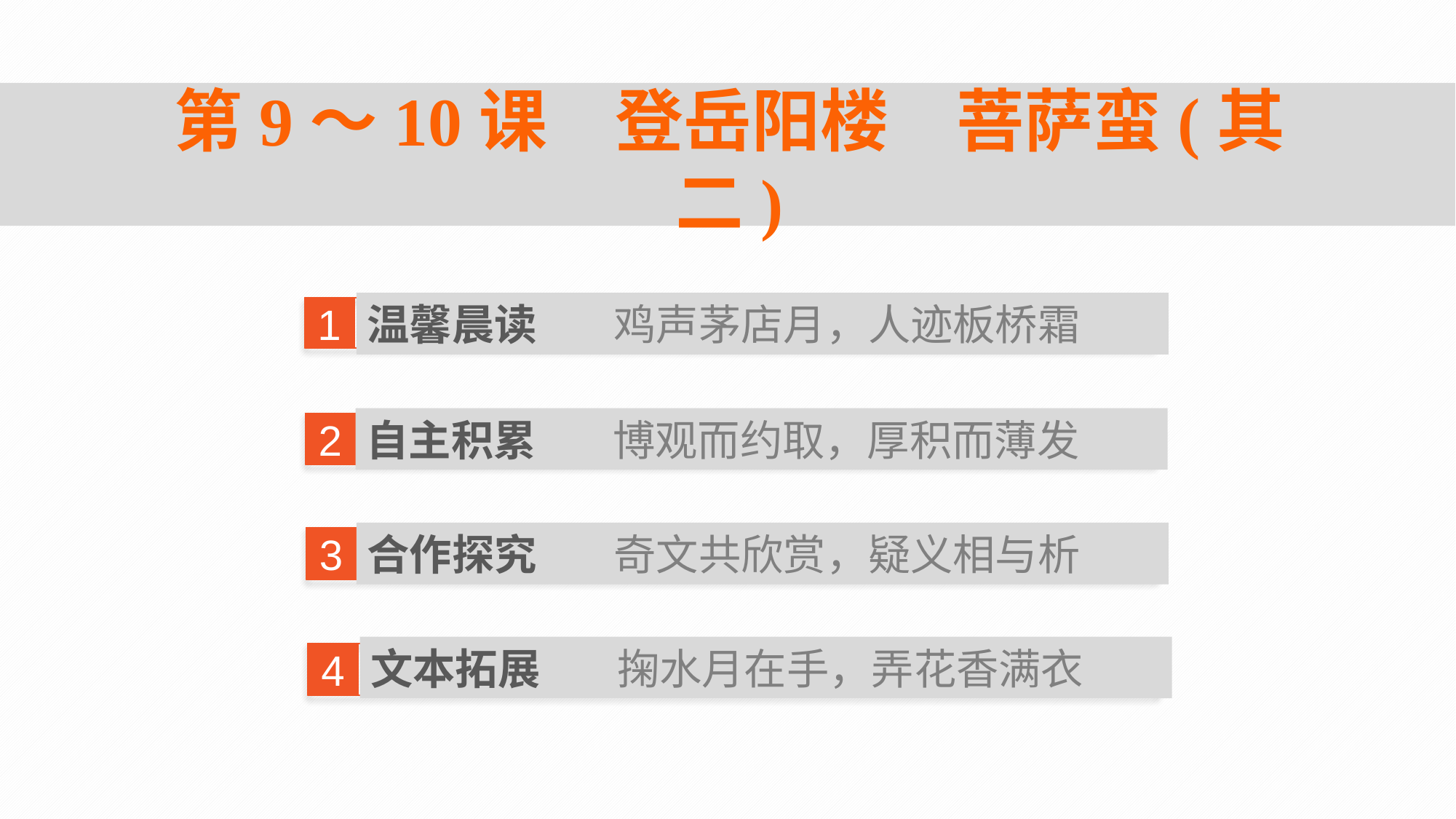

第9～10课　登岳阳楼　菩萨蛮(其二)
温馨晨读        鸡声茅店月，人迹板桥霜

1
自主积累        博观而约取，厚积而薄发

2
合作探究        奇文共欣赏，疑义相与析

3
文本拓展        掬水月在手，弄花香满衣

4